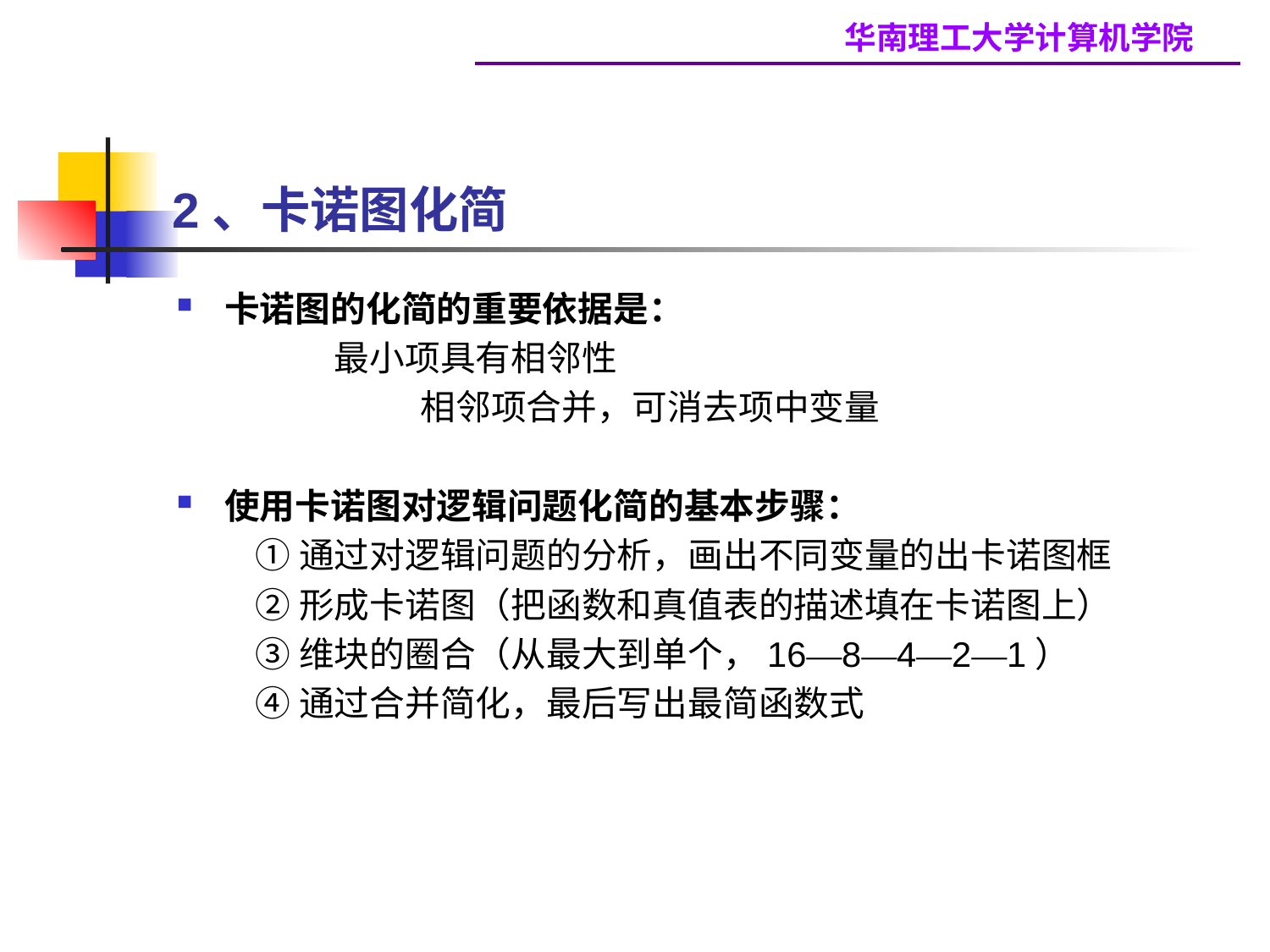

# 2、卡诺图化简
卡诺图的化简的重要依据是：
                   最小项具有相邻性
                              相邻项合并，可消去项中变量

使用卡诺图对逻辑问题化简的基本步骤：
          ①通过对逻辑问题的分析，画出不同变量的出卡诺图框
          ②形成卡诺图（把函数和真值表的描述填在卡诺图上）
          ③维块的圈合（从最大到单个，16—8—4—2—1）
          ④通过合并简化，最后写出最简函数式